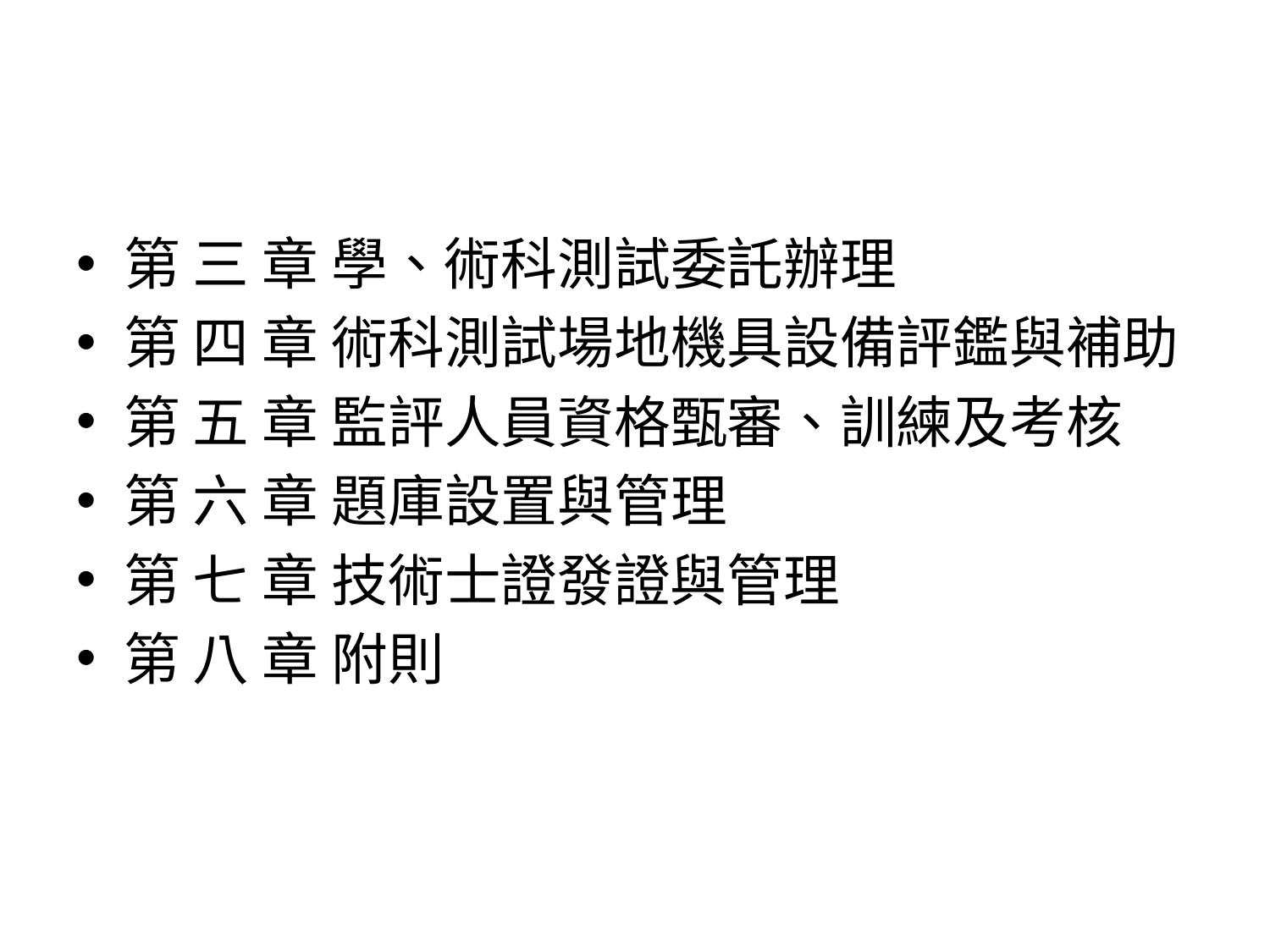

#
第 三 章 學、術科測試委託辦理
第 四 章 術科測試場地機具設備評鑑與補助
第 五 章 監評人員資格甄審、訓練及考核
第 六 章 題庫設置與管理
第 七 章 技術士證發證與管理
第 八 章 附則